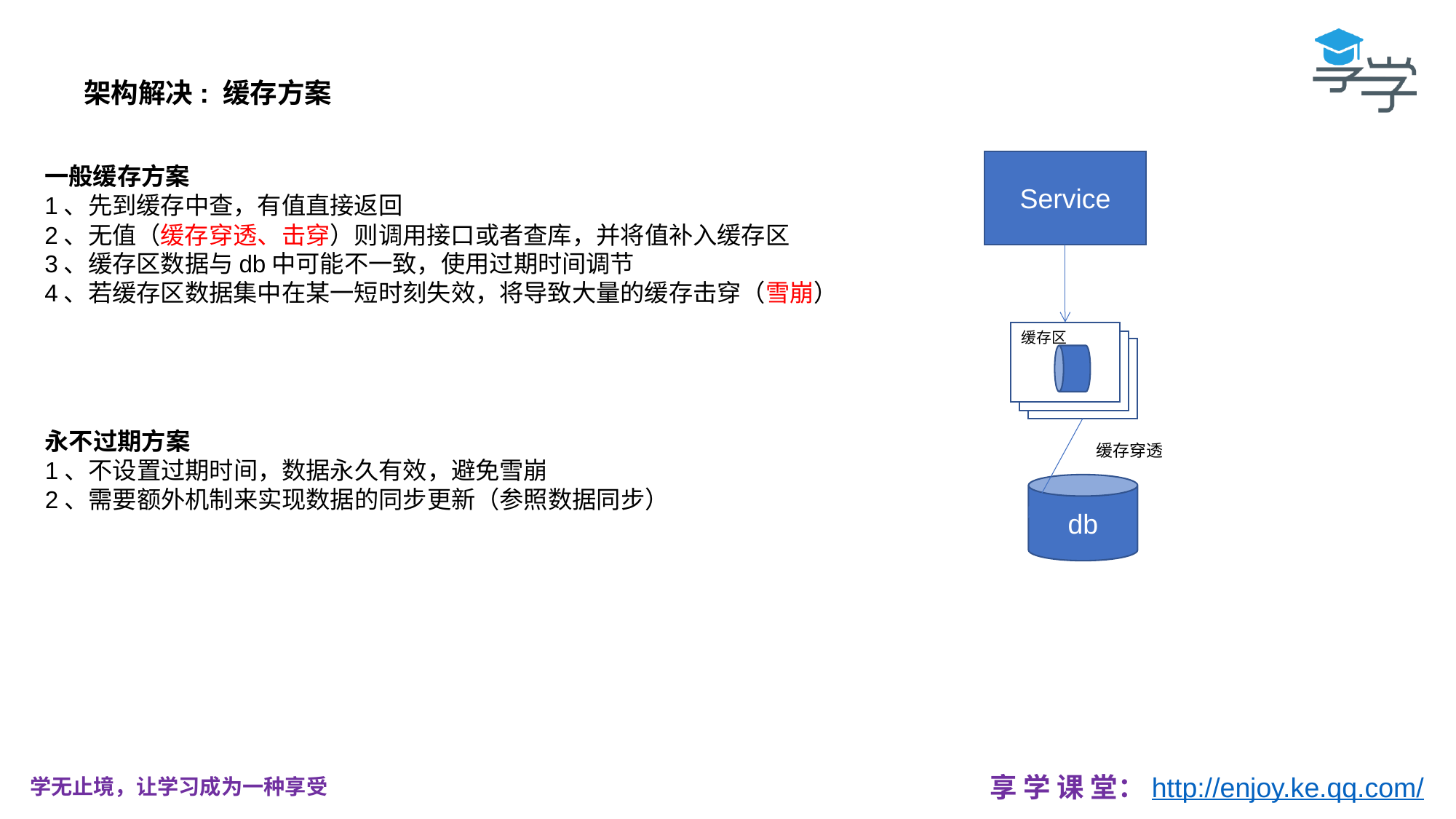

架构解决: 缓存方案
Service
一般缓存方案
1、先到缓存中查，有值直接返回
2、无值（缓存穿透、击穿）则调用接口或者查库，并将值补入缓存区
3、缓存区数据与db中可能不一致，使用过期时间调节
4、若缓存区数据集中在某一短时刻失效，将导致大量的缓存击穿（雪崩）
缓存区

永不过期方案
1、不设置过期时间，数据永久有效，避免雪崩
2、需要额外机制来实现数据的同步更新（参照数据同步）
缓存穿透
db